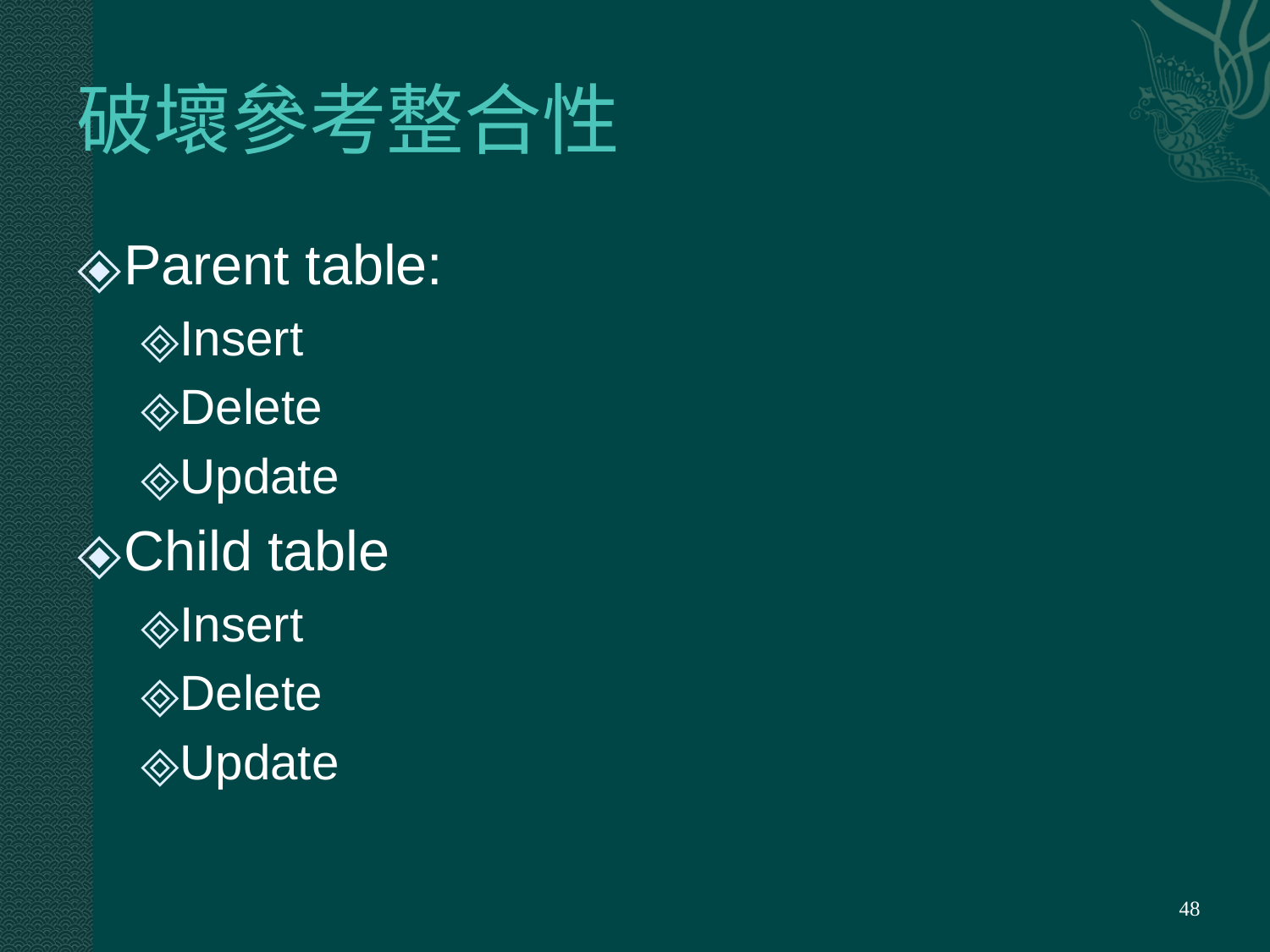

# 破壞參考整合性
Parent table:
Insert
Delete
Update
Child table
Insert
Delete
Update
48